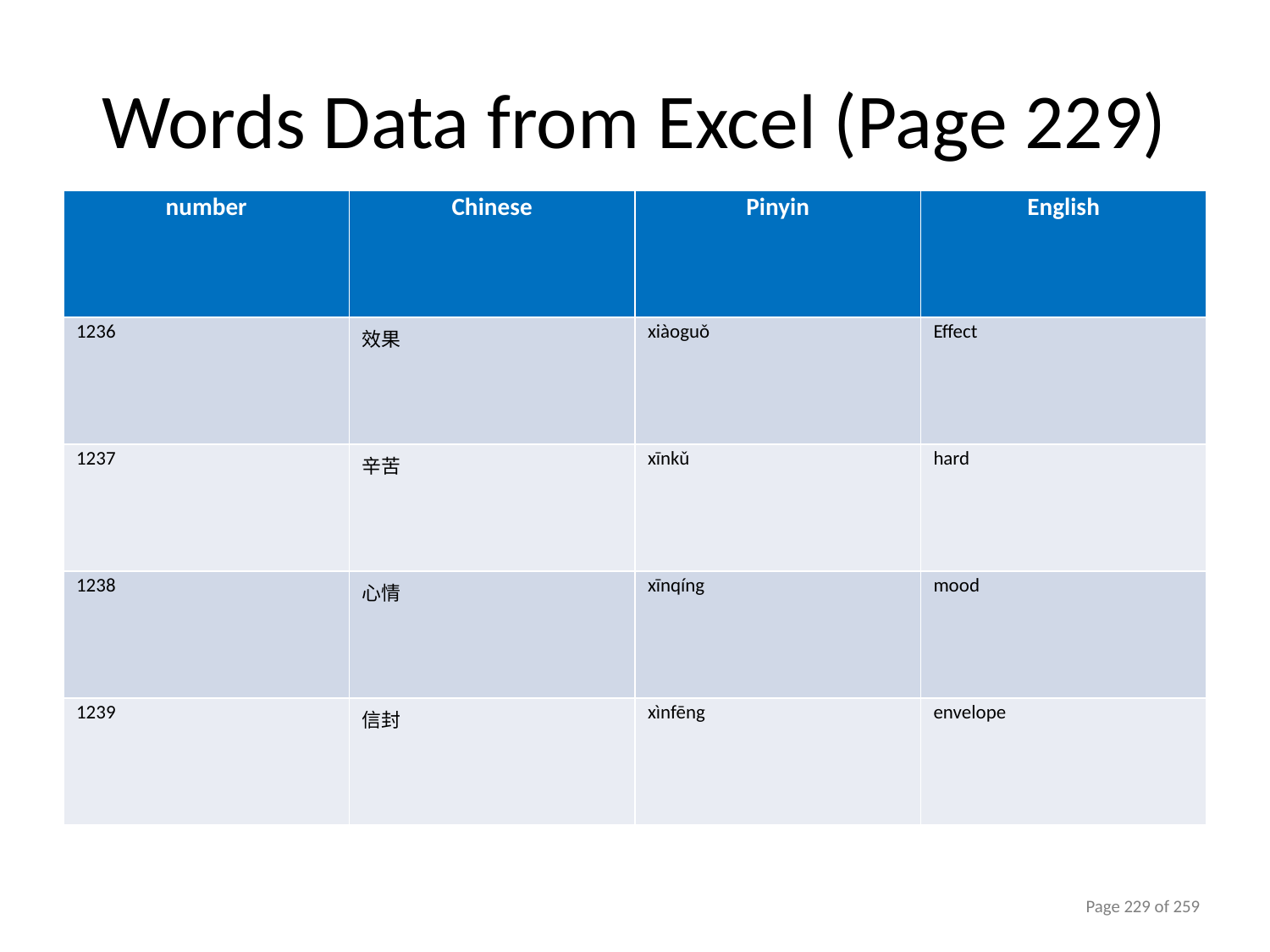

# Words Data from Excel (Page 229)
| number | Chinese | Pinyin | English |
| --- | --- | --- | --- |
| 1236 | 效果 | xiàoguǒ | Effect |
| 1237 | 辛苦 | xīnkǔ | hard |
| 1238 | 心情 | xīnqíng | mood |
| 1239 | 信封 | xìnfēng | envelope |

Page 229 of 259